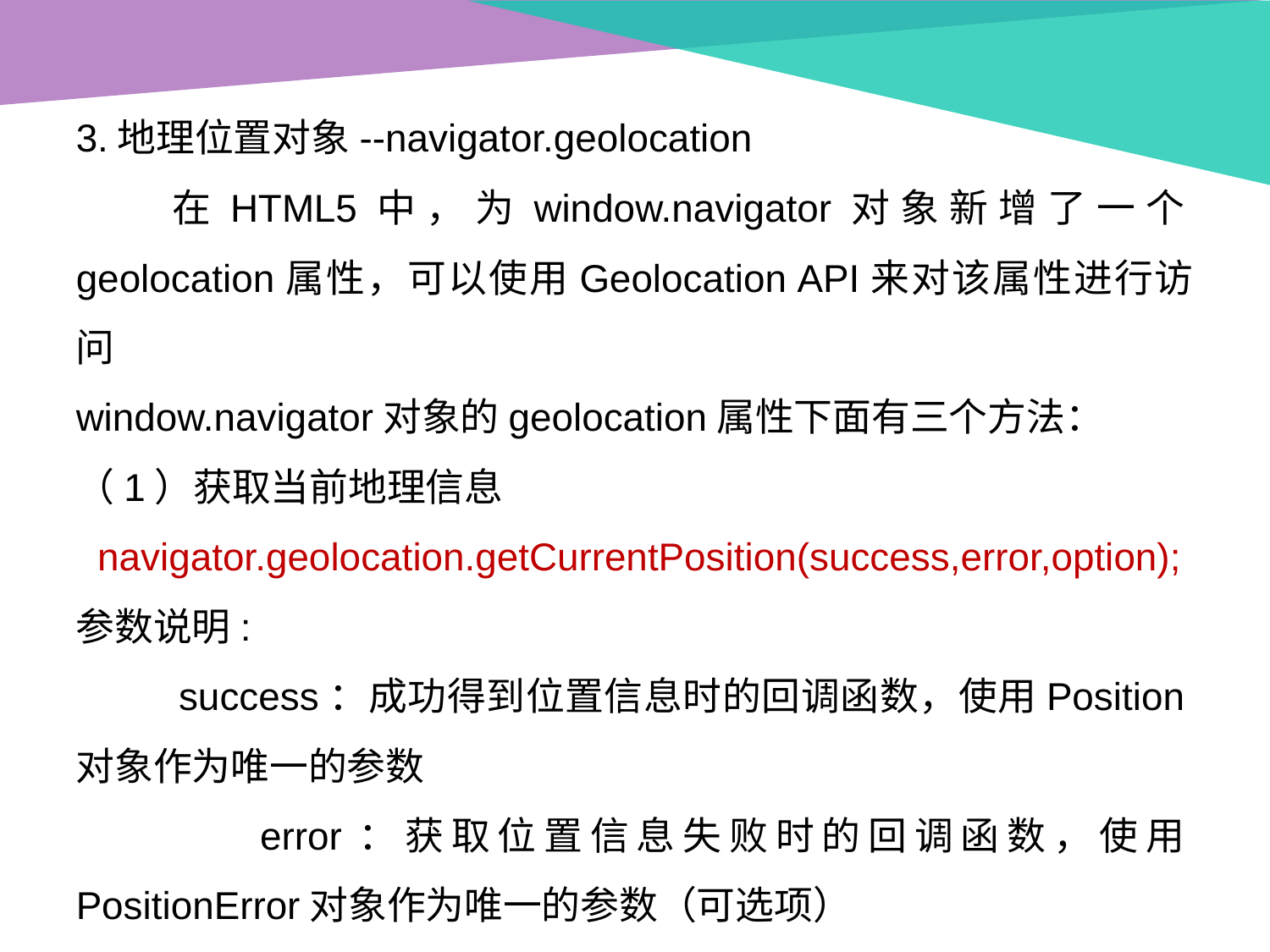

3.地理位置对象--navigator.geolocation
    在HTML5中，为window.navigator对象新增了一个geolocation属性，可以使用Geolocation API来对该属性进行访问
window.navigator对象的geolocation属性下面有三个方法：
（1）获取当前地理信息
  navigator.geolocation.getCurrentPosition(success,error,option);
参数说明:
         success：成功得到位置信息时的回调函数，使用Position对象作为唯一的参数
          error：获取位置信息失败时的回调函数，使用PositionError对象作为唯一的参数（可选项）